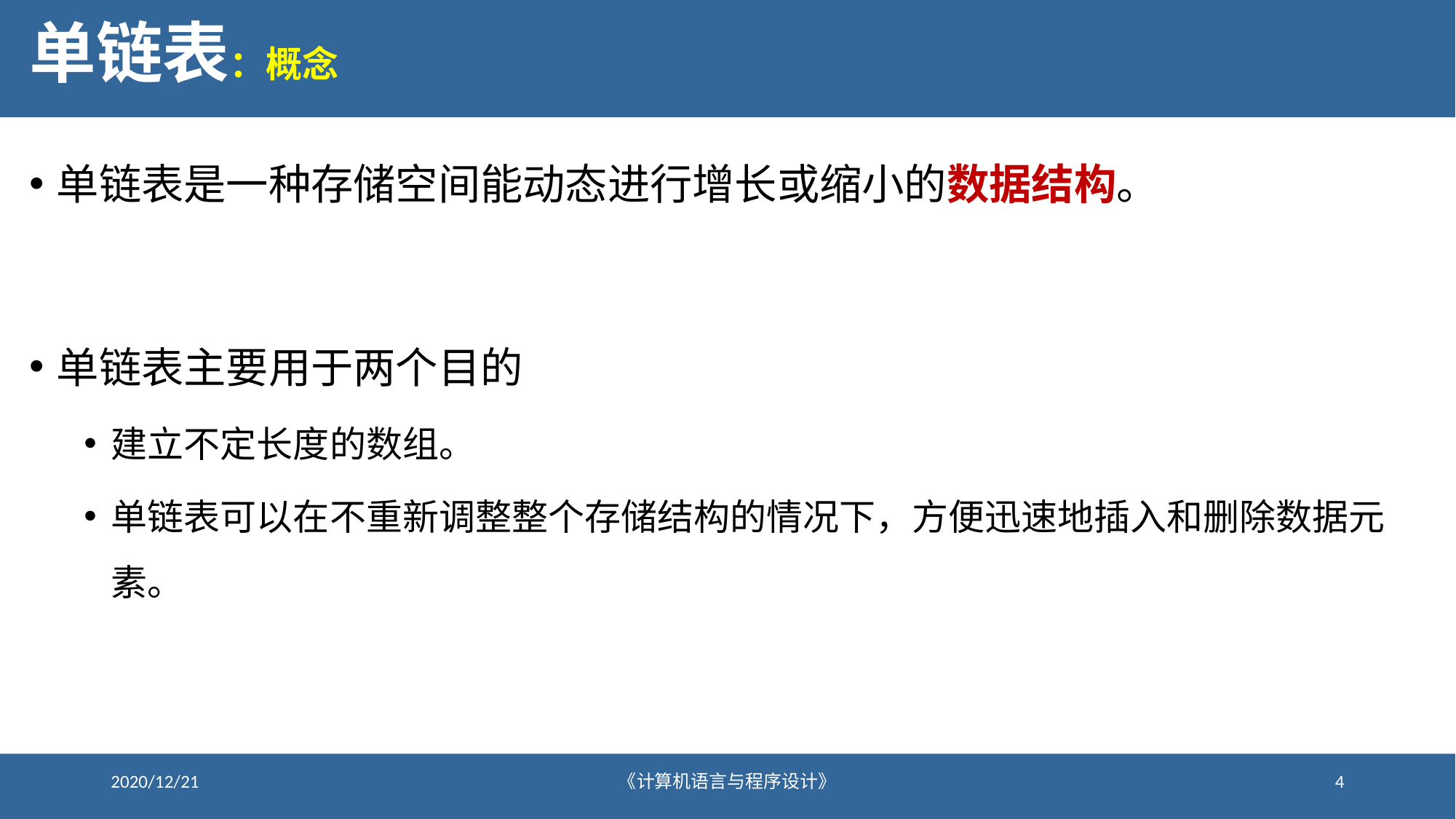

# 单链表：概念
单链表是一种存储空间能动态进行增长或缩小的数据结构。

单链表主要用于两个目的
建立不定长度的数组。
单链表可以在不重新调整整个存储结构的情况下，方便迅速地插入和删除数据元素。
2020/12/21
《计算机语言与程序设计》
4